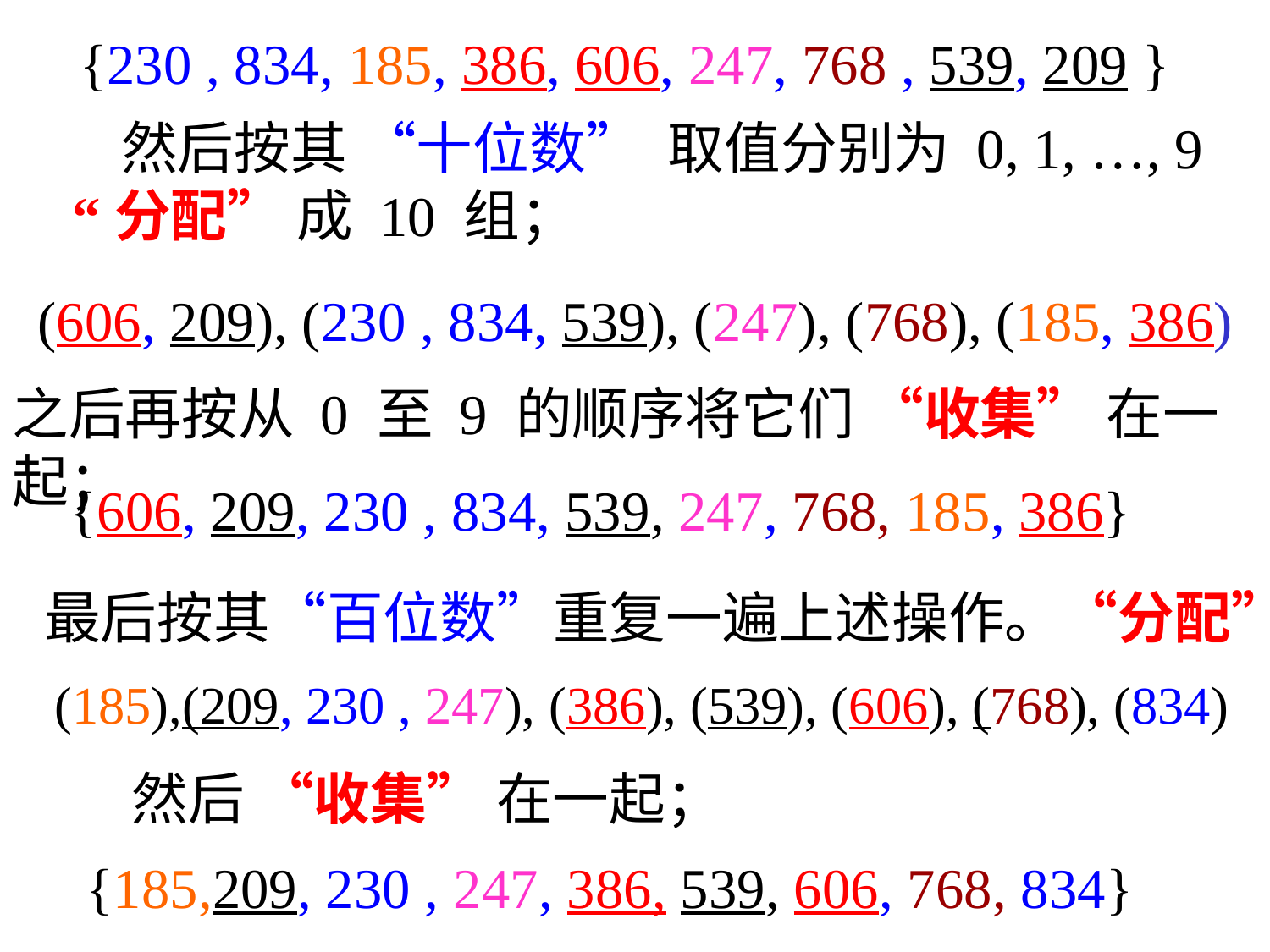

{230 , 834, 185, 386, 606, 247, 768 , 539, 209 }
     然后按其 “十位数”  取值分别为 0, 1, …, 9   “分配” 成 10 组；
 (606, 209), (230 , 834, 539), (247), (768), (185, 386)
之后再按从 0 至 9 的顺序将它们 “收集” 在一起；
 {606, 209, 230 , 834, 539, 247, 768, 185, 386}
最后按其“百位数”重复一遍上述操作。“分配”
(185),(209, 230 , 247), (386), (539), (606), (768), (834)
    然后 “收集” 在一起；
{185,209, 230 , 247, 386, 539, 606, 768, 834}